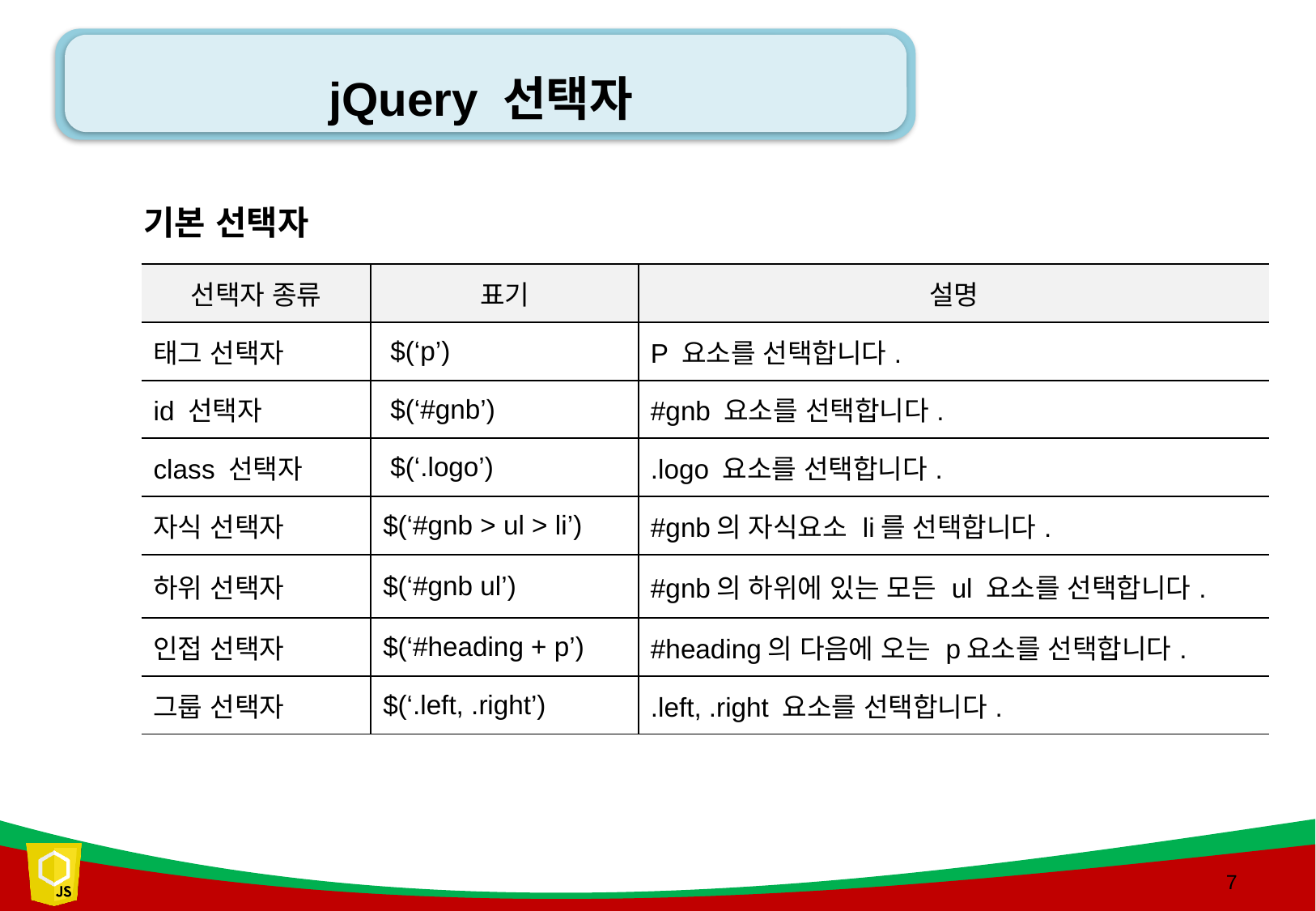

# jQuery 선택자
기본 선택자
| 선택자 종류 | 표기 | 설명 |
| --- | --- | --- |
| 태그 선택자 | $(‘p’) | P 요소를 선택합니다. |
| id 선택자 | $(‘#gnb’) | #gnb 요소를 선택합니다. |
| class 선택자 | $(‘.logo’) | .logo 요소를 선택합니다. |
| 자식 선택자 | $(‘#gnb > ul > li’) | #gnb의 자식요소 li를 선택합니다. |
| 하위 선택자 | $(‘#gnb ul’) | #gnb의 하위에 있는 모든 ul 요소를 선택합니다. |
| 인접 선택자 | $(‘#heading + p’) | #heading의 다음에 오는 p요소를 선택합니다. |
| 그룹 선택자 | $(‘.left, .right’) | .left, .right 요소를 선택합니다. |
7